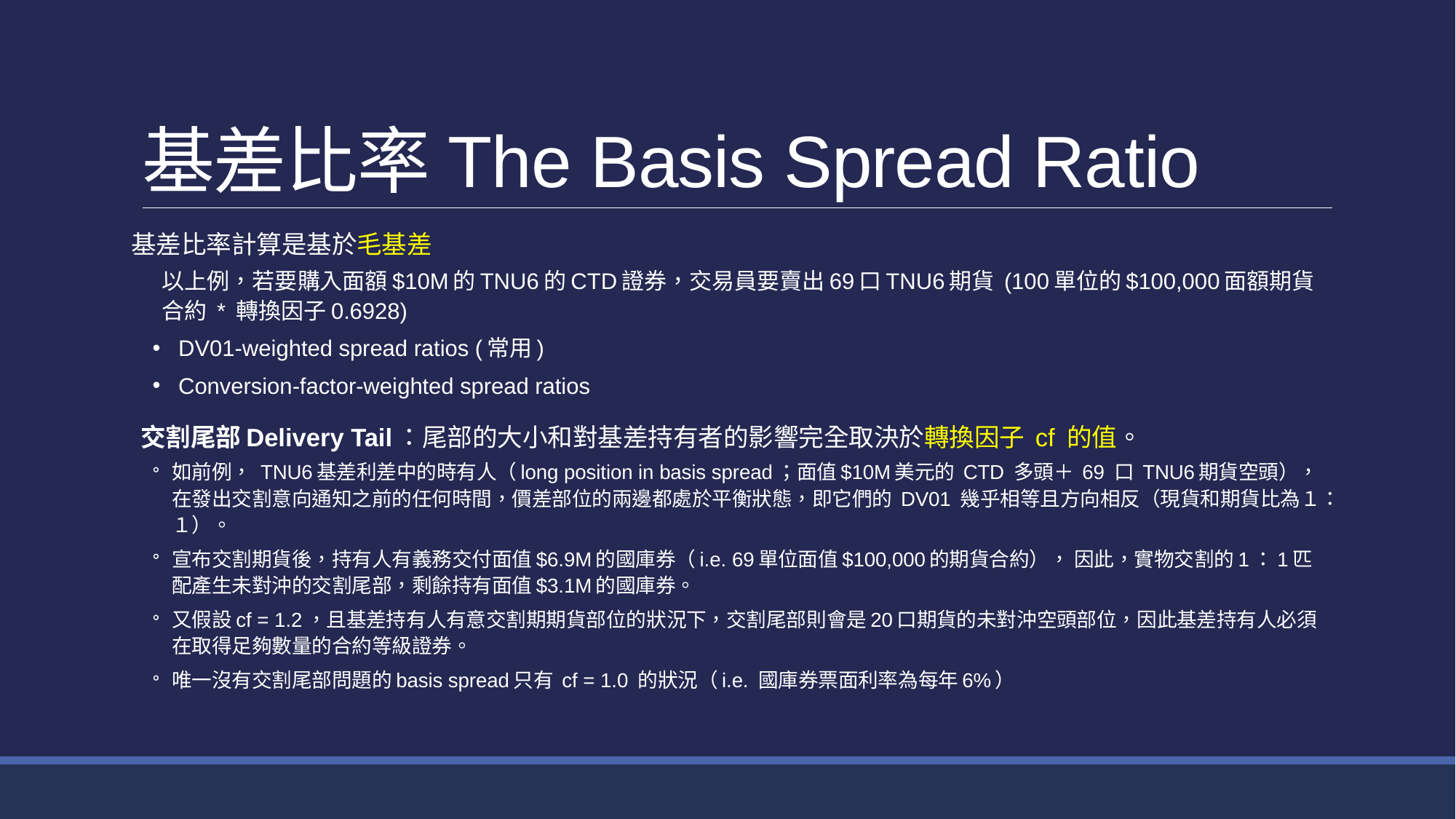

# 基差比率The Basis Spread Ratio
基差比率計算是基於毛基差
以上例，若要購入面額$10M的TNU6的CTD證券，交易員要賣出69口TNU6期貨 (100單位的$100,000面額期貨合約 * 轉換因子0.6928)
 DV01-weighted spread ratios (常用)
 Conversion-factor-weighted spread ratios
交割尾部Delivery Tail：尾部的大小和對基差持有者的影響完全取決於轉換因子 cf 的值。
如前例， TNU6基差利差中的時有人（long position in basis spread；面值$10M美元的 CTD 多頭＋ 69 口 TNU6期貨空頭）， 在發出交割意向通知之前的任何時間，價差部位的兩邊都處於平衡狀態，即它們的 DV01 幾乎相等且方向相反（現貨和期貨比為１：１）。
宣布交割期貨後，持有人有義務交付面值$6.9M的國庫券（i.e. 69單位面值$100,000的期貨合約）， 因此，實物交割的1：1匹配產生未對沖的交割尾部，剩餘持有面值$3.1M的國庫券。
又假設cf = 1.2，且基差持有人有意交割期期貨部位的狀況下，交割尾部則會是20口期貨的未對沖空頭部位，因此基差持有人必須在取得足夠數量的合約等級證券。
唯一沒有交割尾部問題的basis spread只有 cf = 1.0 的狀況（i.e. 國庫券票面利率為每年6%）